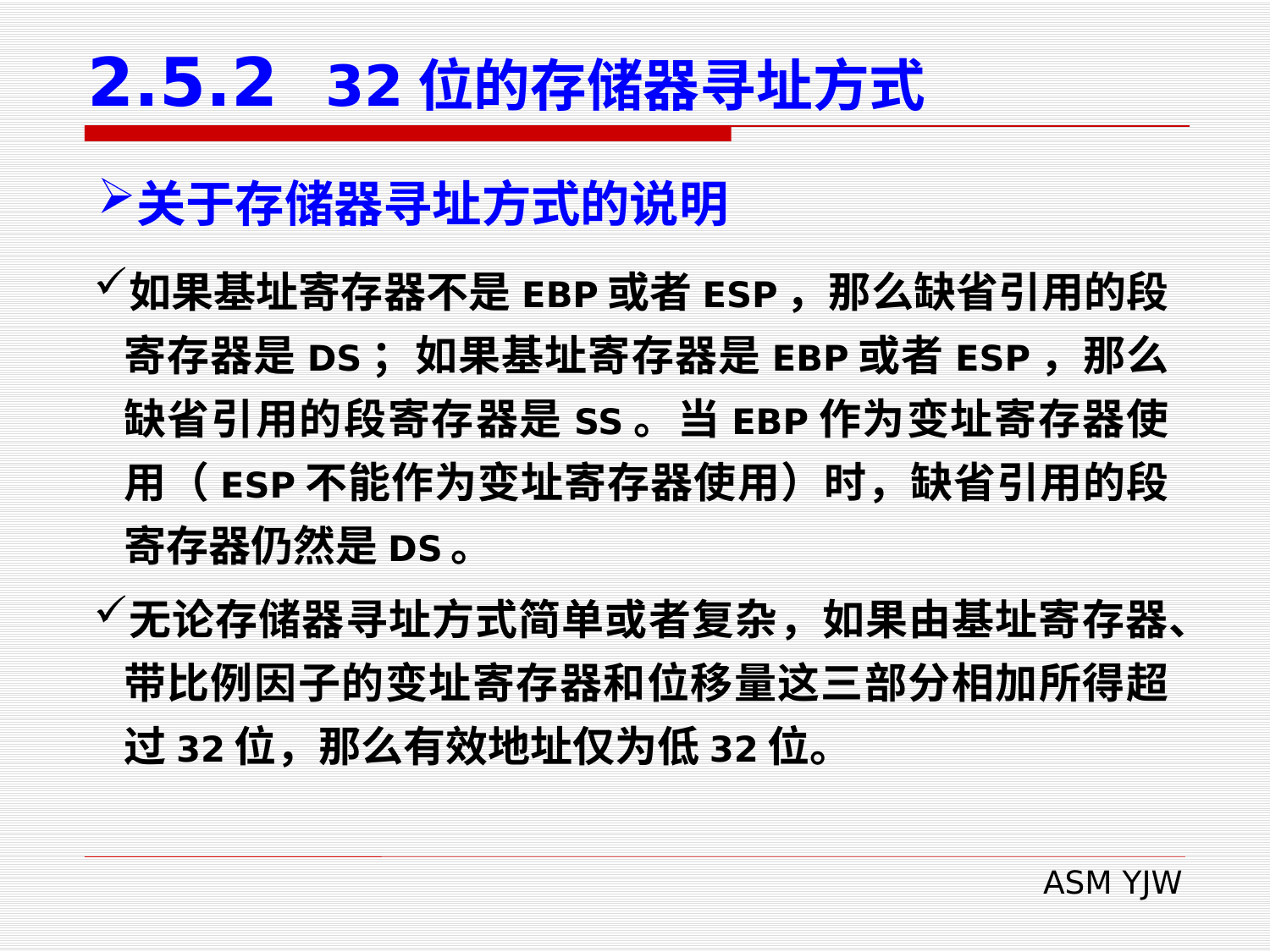

# 2.5.2  32位的存储器寻址方式
关于存储器寻址方式的说明
如果基址寄存器不是EBP或者ESP，那么缺省引用的段寄存器是DS；如果基址寄存器是EBP或者ESP，那么缺省引用的段寄存器是SS。当EBP作为变址寄存器使用（ESP不能作为变址寄存器使用）时，缺省引用的段寄存器仍然是DS。
无论存储器寻址方式简单或者复杂，如果由基址寄存器、带比例因子的变址寄存器和位移量这三部分相加所得超过32位，那么有效地址仅为低32位。